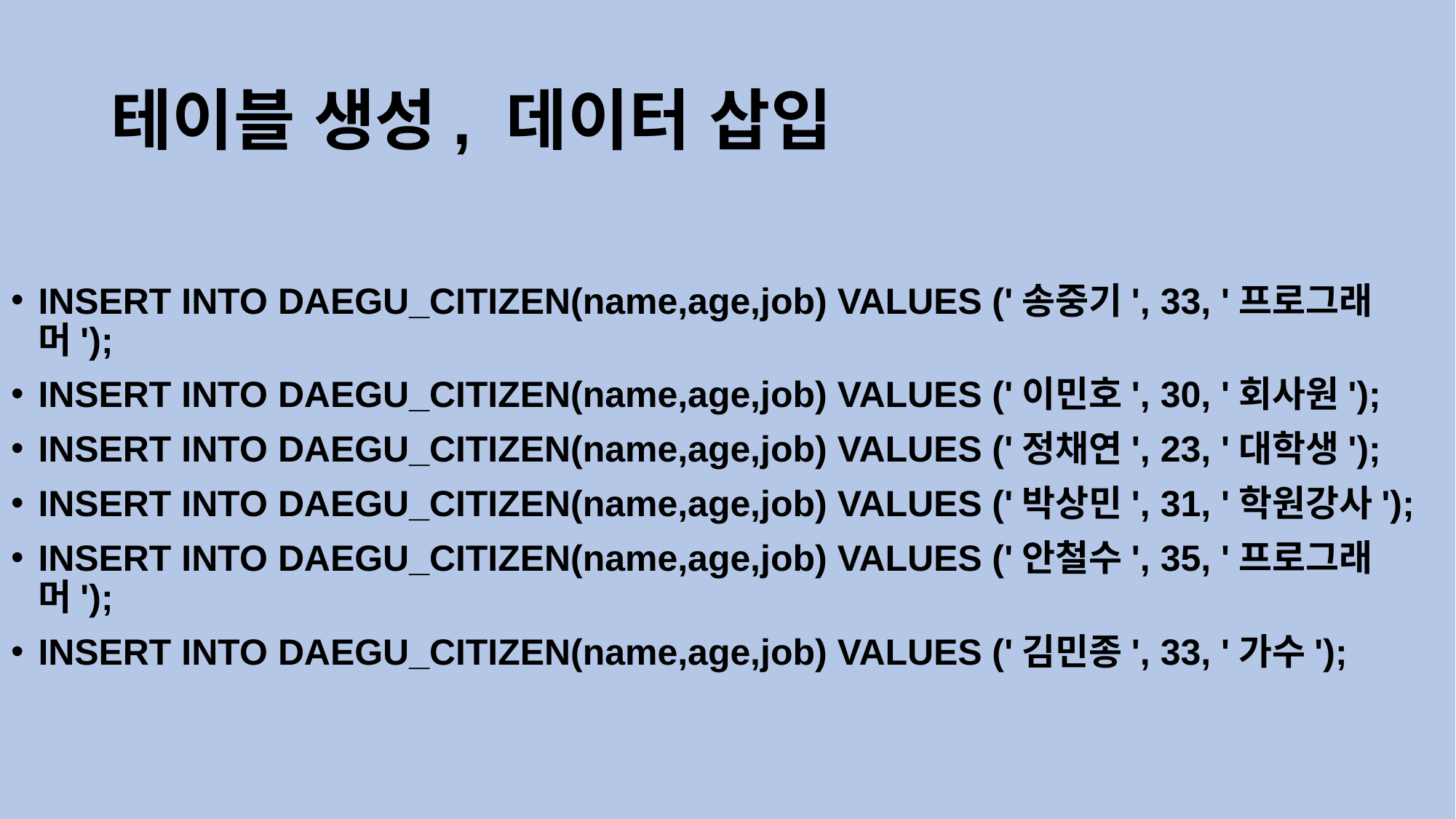

# 테이블 생성, 데이터 삽입

INSERT INTO DAEGU_CITIZEN(name,age,job) VALUES ('송중기', 33, '프로그래머');
INSERT INTO DAEGU_CITIZEN(name,age,job) VALUES ('이민호', 30, '회사원');
INSERT INTO DAEGU_CITIZEN(name,age,job) VALUES ('정채연', 23, '대학생');
INSERT INTO DAEGU_CITIZEN(name,age,job) VALUES ('박상민', 31, '학원강사');
INSERT INTO DAEGU_CITIZEN(name,age,job) VALUES ('안철수', 35, '프로그래머');
INSERT INTO DAEGU_CITIZEN(name,age,job) VALUES ('김민종', 33, '가수');